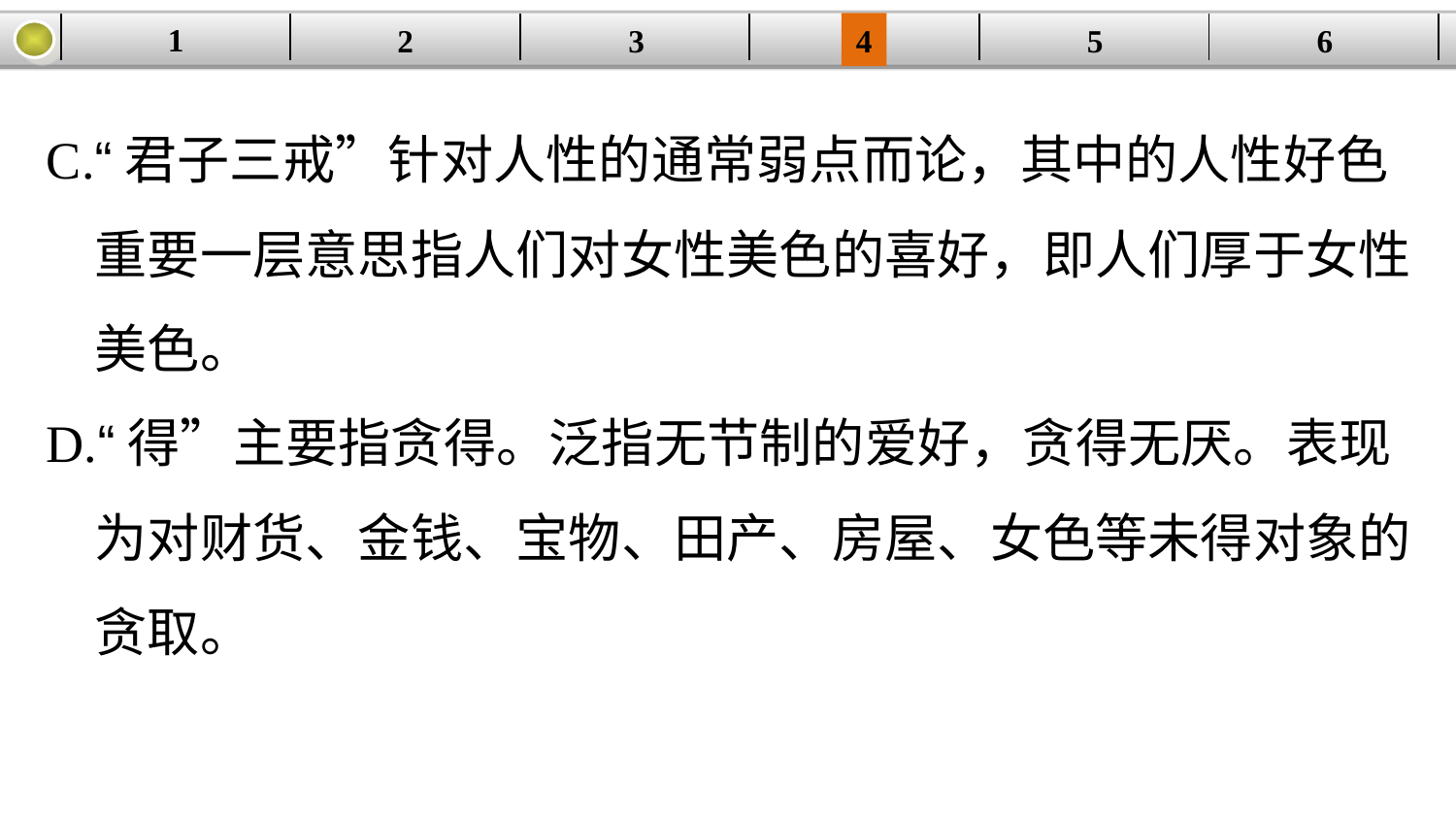

1
3
4
5
6
2
|  |  |  |  |  |  |
| --- | --- | --- | --- | --- | --- |

C.“君子三戒”针对人性的通常弱点而论，其中的人性好色
   重要一层意思指人们对女性美色的喜好，即人们厚于女性
   美色。
D.“得”主要指贪得。泛指无节制的爱好，贪得无厌。表现
   为对财货、金钱、宝物、田产、房屋、女色等未得对象的
   贪取。